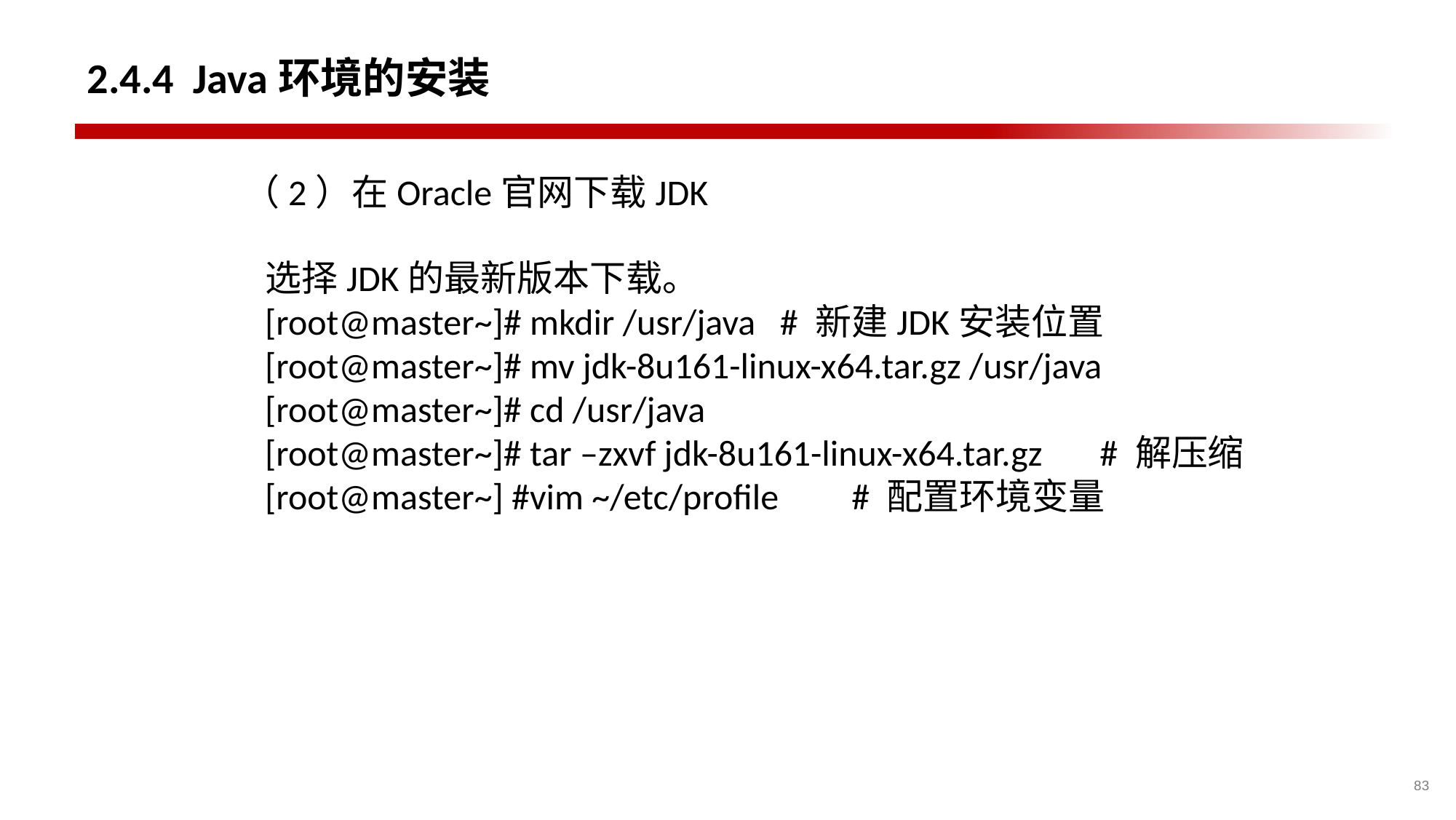

2.4.4  Java环境的安装

（2）在Oracle官网下载JDK

选择JDK的最新版本下载。
[root@master~]# mkdir /usr/java   # 新建JDK安装位置
[root@master~]# mv jdk-8u161-linux-x64.tar.gz /usr/java
[root@master~]# cd /usr/java
[root@master~]# tar –zxvf jdk-8u161-linux-x64.tar.gz       # 解压缩
[root@master~] #vim ~/etc/profile   	     # 配置环境变量
83